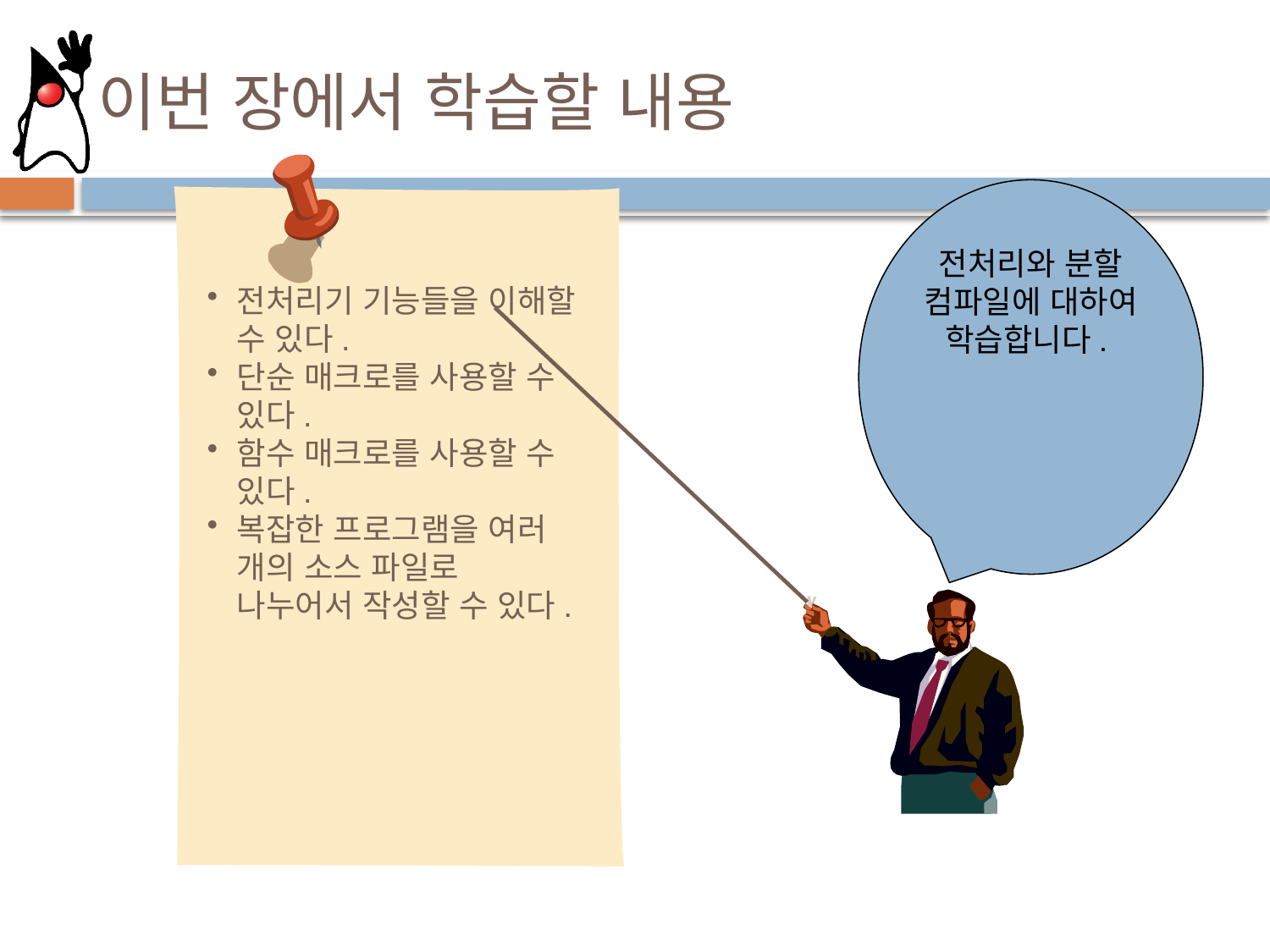

# 이번 장에서 학습할 내용

전처리와 분할 컴파일에 대하여 학습합니다.
전처리기 기능들을 이해할 수 있다.
단순 매크로를 사용할 수 있다.
함수 매크로를 사용할 수 있다.
복잡한 프로그램을 여러 개의 소스 파일로 나누어서 작성할 수 있다.